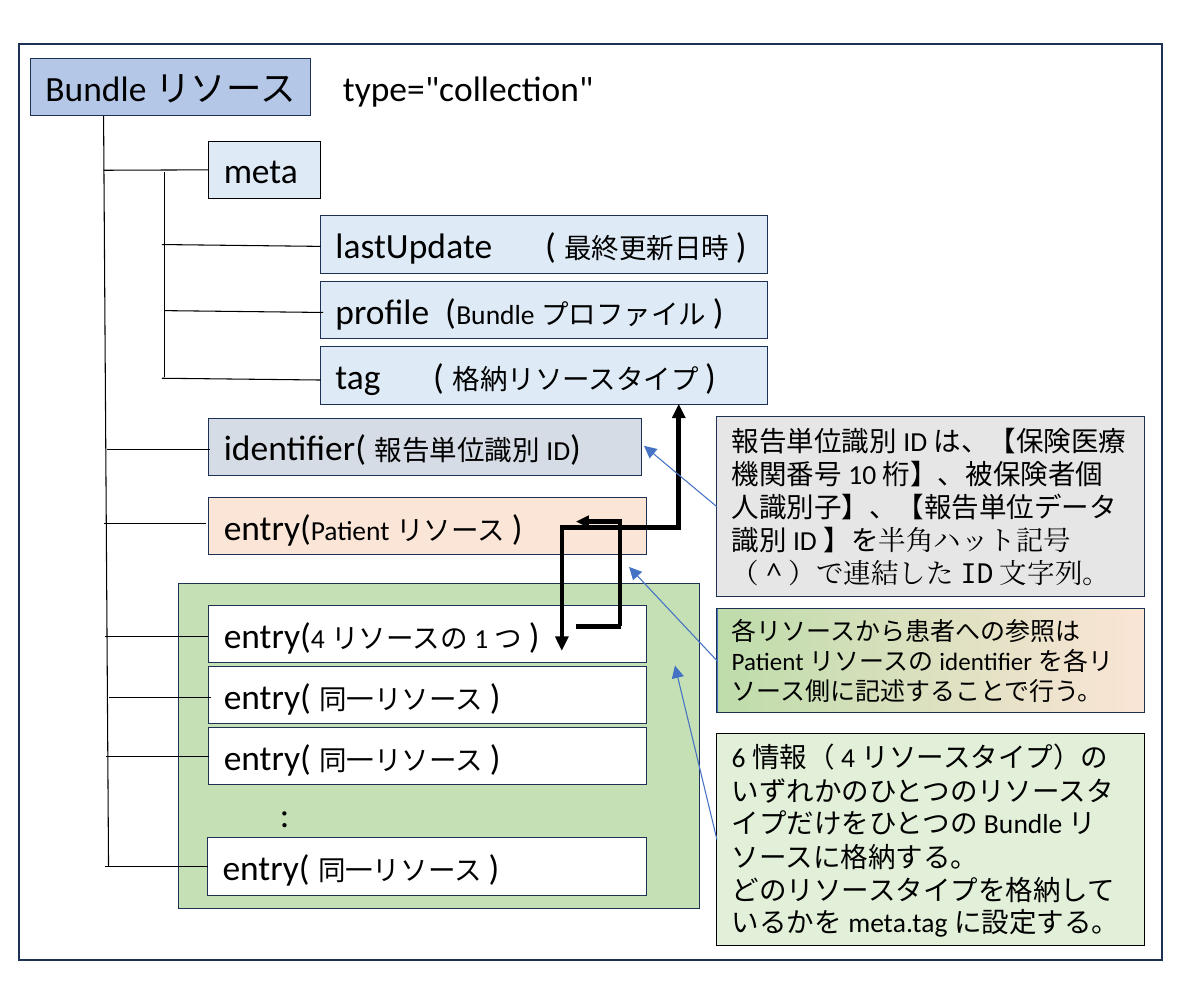

Bundleリソース
type="collection"
meta
lastUpdate　(最終更新日時)
profile  (Bundleプロファイル)
tag　(格納リソースタイプ)
報告単位識別IDは、【保険医療機関番号10桁】、被保険者個人識別子】、【報告単位データ識別ID】を半角ハット記号（^）で連結したID文字列。
identifier(報告単位識別ID)
entry(Patientリソース)

entry(4リソースの1つ)
各リソースから患者への参照はPatientリソースのidentifierを各リソース側に記述することで行う。
entry(同一リソース)
entry(同一リソース)
6情報（4リソースタイプ）のいずれかのひとつのリソースタイプだけをひとつのBundleリソースに格納する。
どのリソースタイプを格納しているかをmeta.tagに設定する。
:
entry(同一リソース)